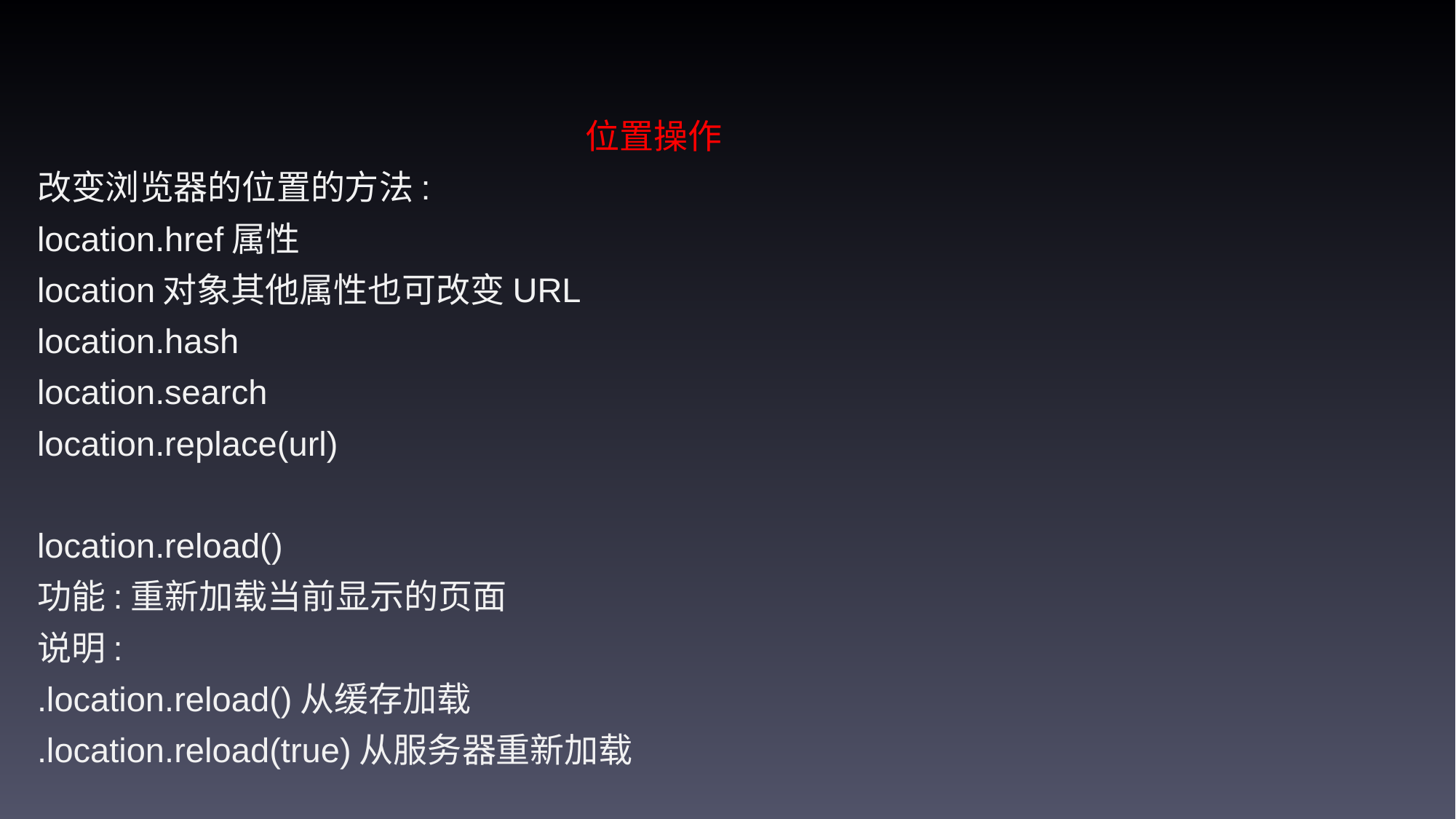

位置操作
改变浏览器的位置的方法:
location.href属性
location对象其他属性也可改变URL
location.hash
location.search
location.replace(url)

location.reload()
功能:重新加载当前显示的页面
说明:
.location.reload()从缓存加载
.location.reload(true)从服务器重新加载